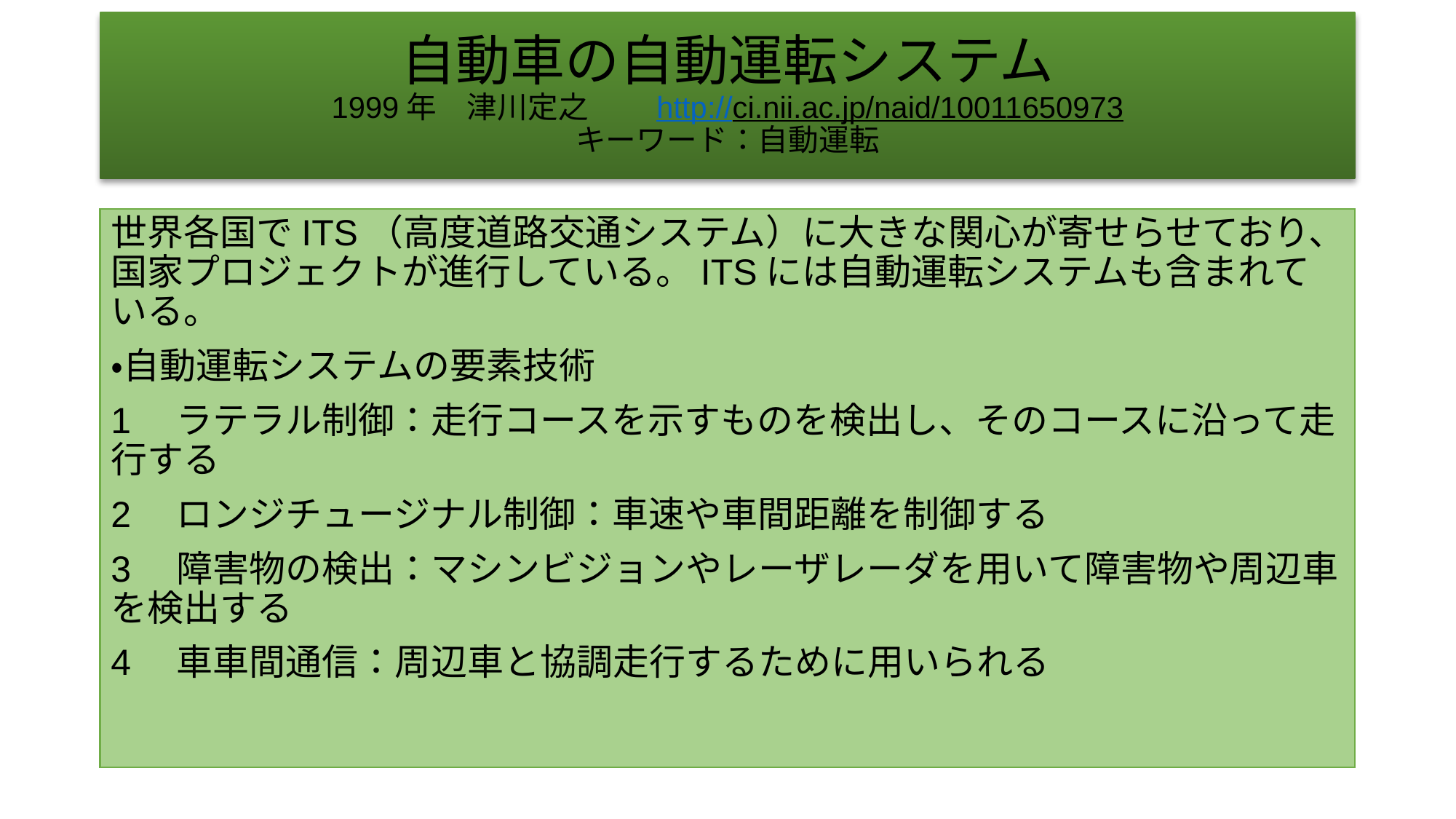

# 自動車の自動運転システム 1999年　津川定之　　http://ci.nii.ac.jp/naid/10011650973 キーワード：自動運転
世界各国でITS（高度道路交通システム）に大きな関心が寄せらせており、国家プロジェクトが進行している。ITSには自動運転システムも含まれている。
・自動運転システムの要素技術
1　ラテラル制御：走行コースを示すものを検出し、そのコースに沿って走行する
2　ロンジチュージナル制御：車速や車間距離を制御する
3　障害物の検出：マシンビジョンやレーザレーダを用いて障害物や周辺車を検出する
4　車車間通信：周辺車と協調走行するために用いられる